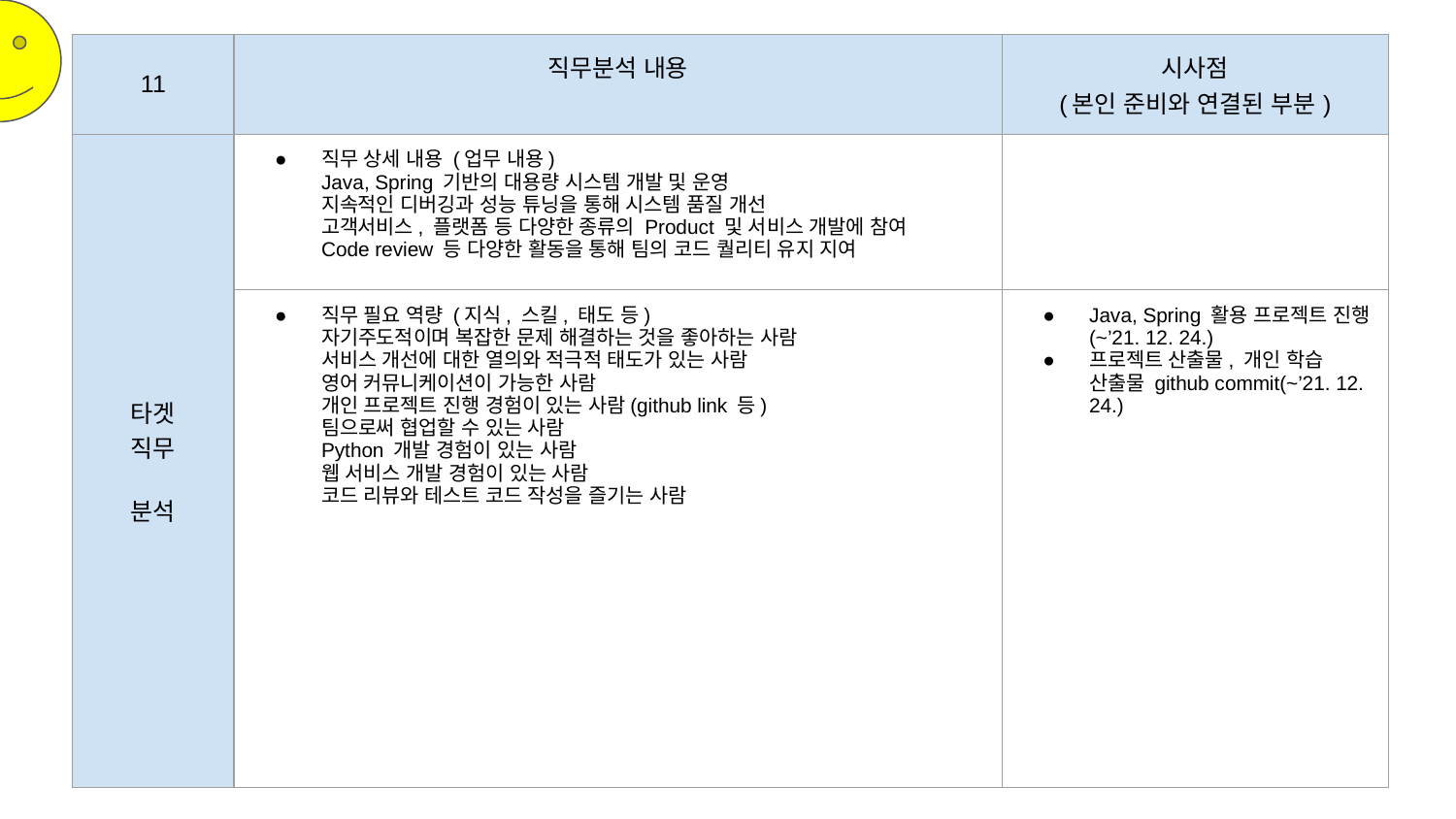

| 11 | 직무분석 내용 | 시사점 (본인 준비와 연결된 부분) |
| --- | --- | --- |
| 타겟 직무 분석 | 직무 상세 내용 (업무 내용) Java, Spring 기반의 대용량 시스템 개발 및 운영 지속적인 디버깅과 성능 튜닝을 통해 시스템 품질 개선 고객서비스, 플랫폼 등 다양한 종류의 Product 및 서비스 개발에 참여 Code review 등 다양한 활동을 통해 팀의 코드 퀄리티 유지 지여 |  |
|  | 직무 필요 역량 (지식, 스킬, 태도 등) 자기주도적이며 복잡한 문제 해결하는 것을 좋아하는 사람 서비스 개선에 대한 열의와 적극적 태도가 있는 사람 영어 커뮤니케이션이 가능한 사람 개인 프로젝트 진행 경험이 있는 사람(github link 등) 팀으로써 협업할 수 있는 사람 Python 개발 경험이 있는 사람 웹 서비스 개발 경험이 있는 사람 코드 리뷰와 테스트 코드 작성을 즐기는 사람 | Java, Spring 활용 프로젝트 진행(~’21. 12. 24.) 프로젝트 산출물, 개인 학습 산출물 github commit(~’21. 12. 24.) |